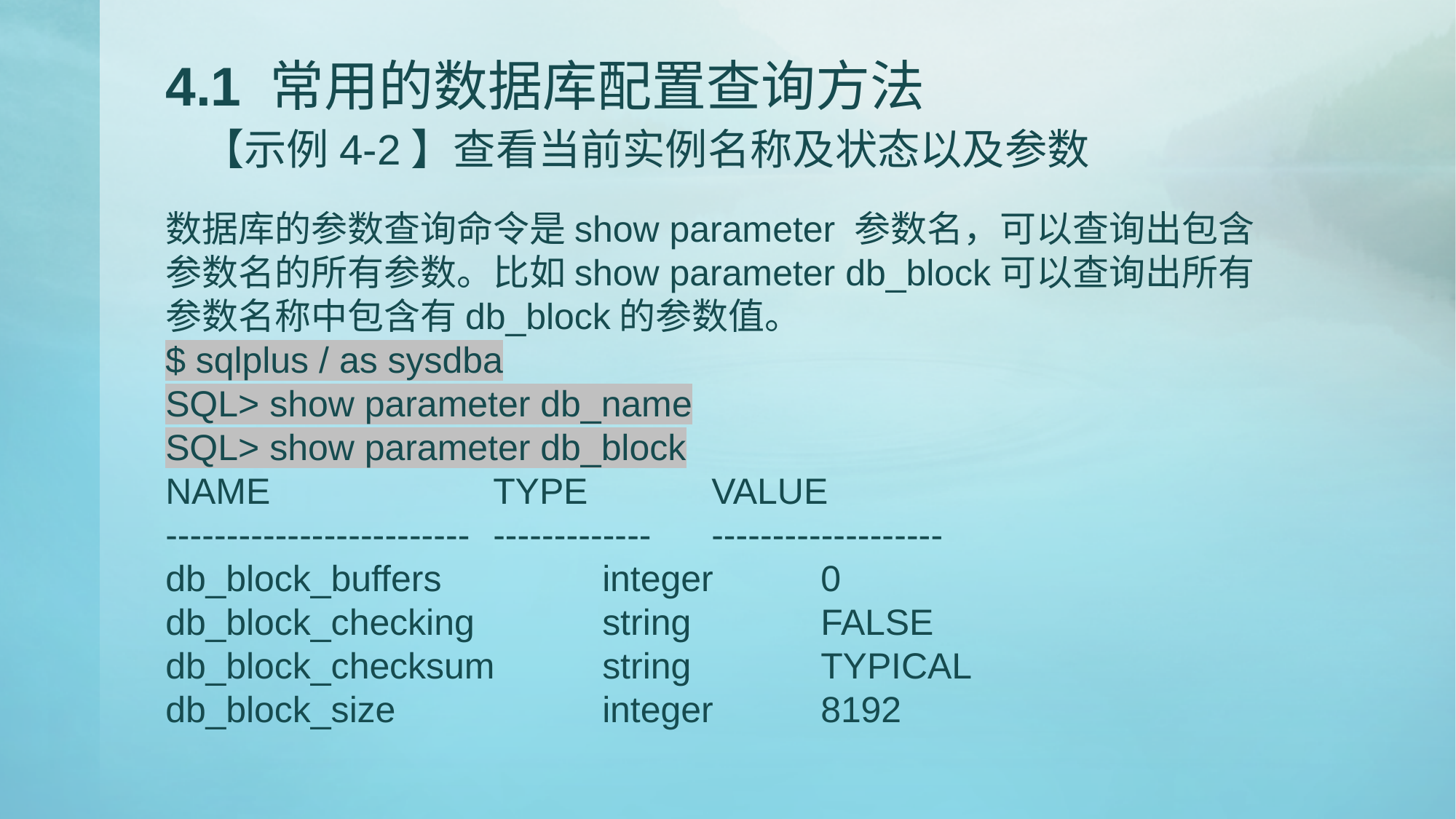

# 4.1 常用的数据库配置查询方法 【示例4-2】查看当前实例名称及状态以及参数
数据库的参数查询命令是show parameter 参数名，可以查询出包含参数名的所有参数。比如show parameter db_block可以查询出所有参数名称中包含有db_block的参数值。
$ sqlplus / as sysdba
SQL> show parameter db_name
SQL> show parameter db_block
NAME          		TYPE   	VALUE
------------------------- 	-------------	-------------------
db_block_buffers 	 	integer   	0
db_block_checking  	string   	FALSE
db_block_checksum  	string   	TYPICAL
db_block_size   		integer   	8192